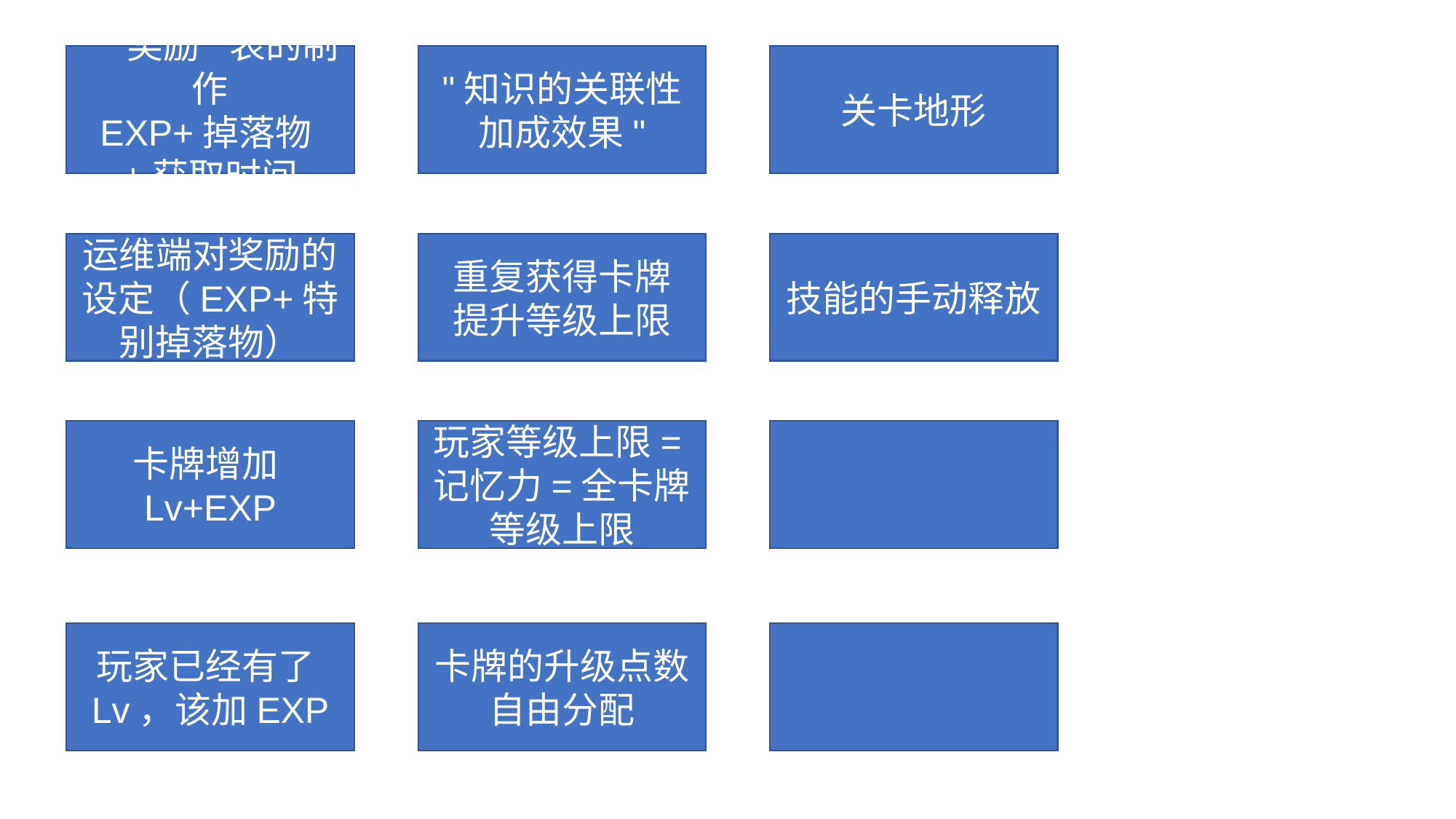

“奖励"表的制作
EXP+掉落物+获取时间
"知识的关联性加成效果"
关卡地形
运维端对奖励的设定（EXP+特别掉落物）
重复获得卡牌
提升等级上限
技能的手动释放
卡牌增加Lv+EXP
玩家等级上限=记忆力=全卡牌等级上限

玩家已经有了Lv，该加EXP
卡牌的升级点数自由分配